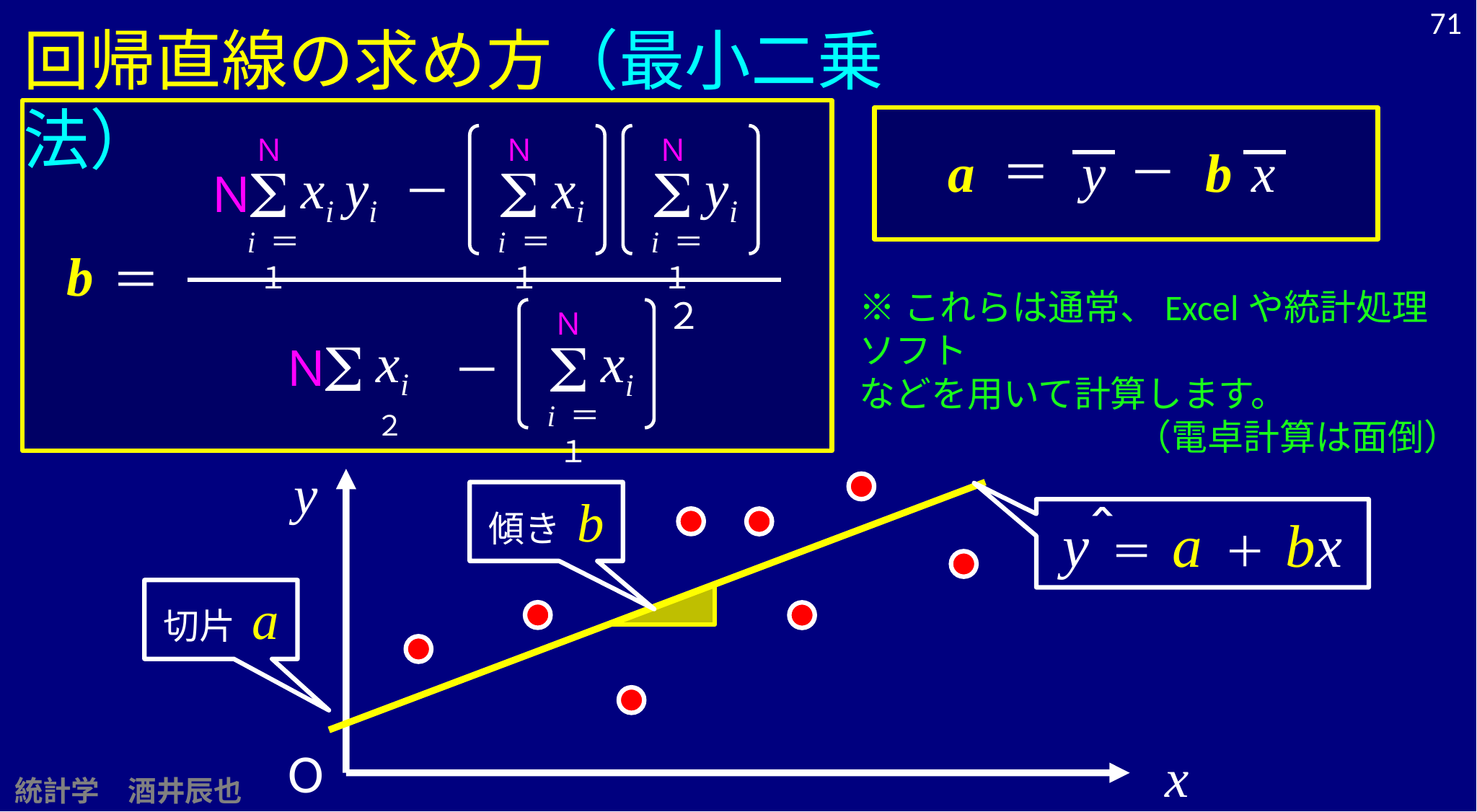

71
回帰直線の求め方（最小二乗法）

Ｎ

Ｎ

Ｎ
a
y
b
x
＝
－
Σ
Σ
Σ
xi yi
xi
yi
－
Ｎ
i ＝１
i ＝１
i ＝１
b
＝
※これらは通常、Excelや統計処理ソフト
などを用いて計算します。
（電卓計算は面倒）
２

Ｎ
Σ
Σ
xi２
xi
Ｎ
－
i ＝１
y

傾き b
＾
y ＝ a ＋ bx

切片 a

O
x
統計学　酒井辰也